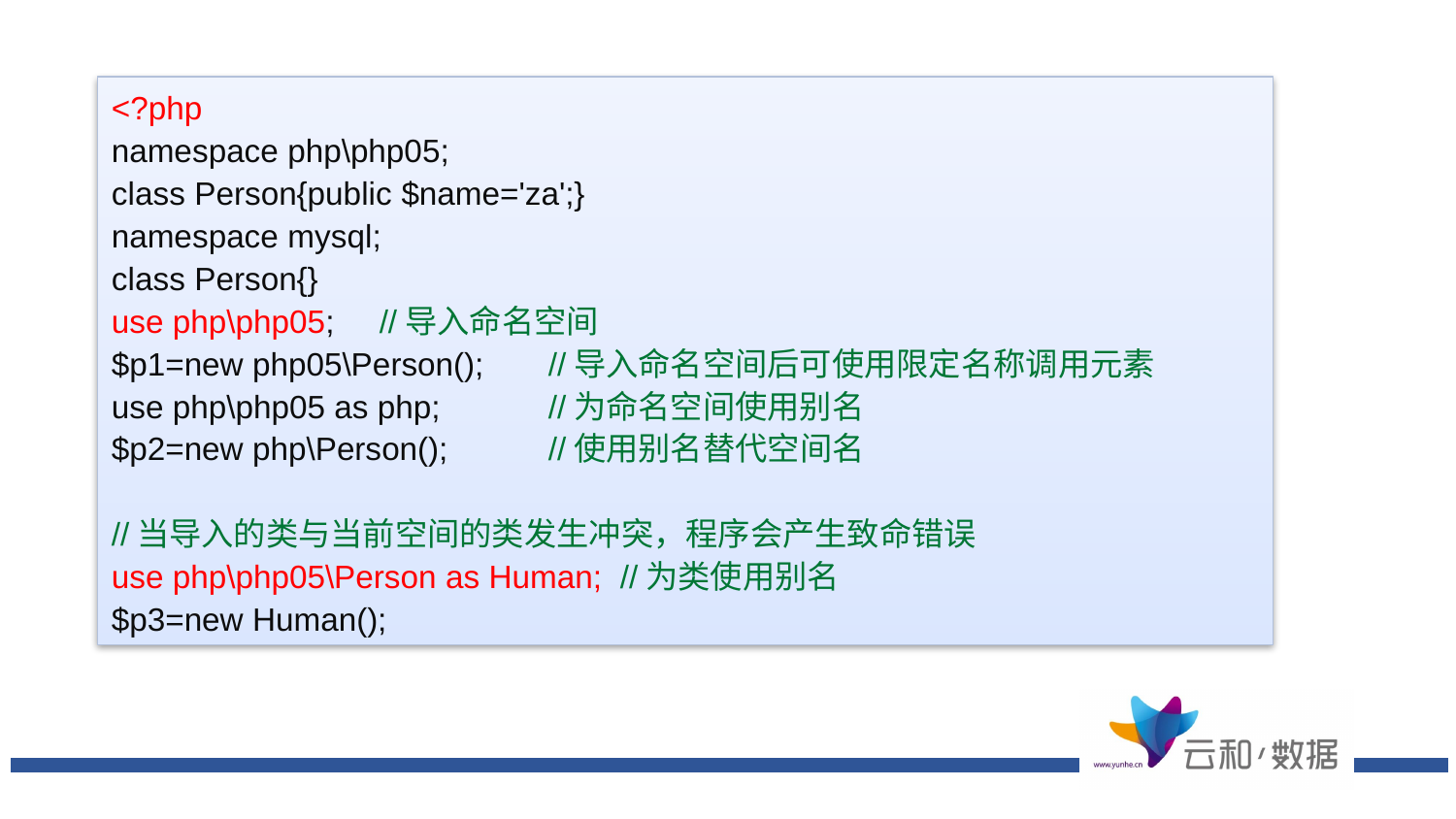

<?php
namespace php\php05;
class Person{public $name='za';}
namespace mysql;
class Person{}
use php\php05;     //导入命名空间
$p1=new php05\Person(); 	//导入命名空间后可使用限定名称调用元素
use php\php05 as php;   	//为命名空间使用别名
$p2=new php\Person();  	//使用别名替代空间名

//当导入的类与当前空间的类发生冲突，程序会产生致命错误
use php\php05\Person as Human;  //为类使用别名
$p3=new Human();
16